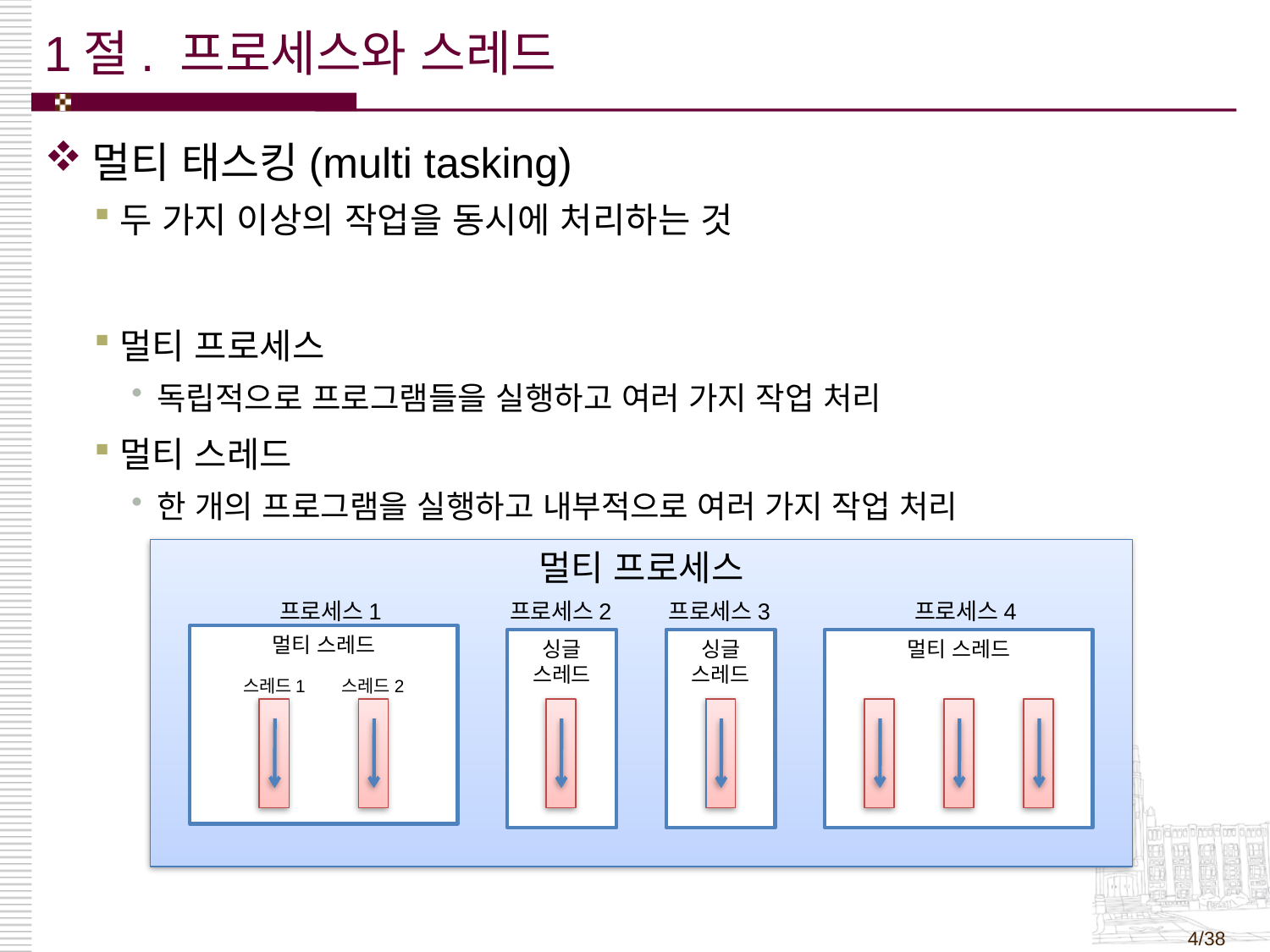

# 1절. 프로세스와 스레드
멀티 태스킹(multi tasking)
두 가지 이상의 작업을 동시에 처리하는 것

멀티 프로세스
독립적으로 프로그램들을 실행하고 여러 가지 작업 처리
멀티 스레드
한 개의 프로그램을 실행하고 내부적으로 여러 가지 작업 처리
멀티 프로세스
프로세스1
프로세스2
프로세스3
프로세스4
멀티 스레드
싱글
스레드
싱글
스레드
멀티 스레드
스레드1
스레드2